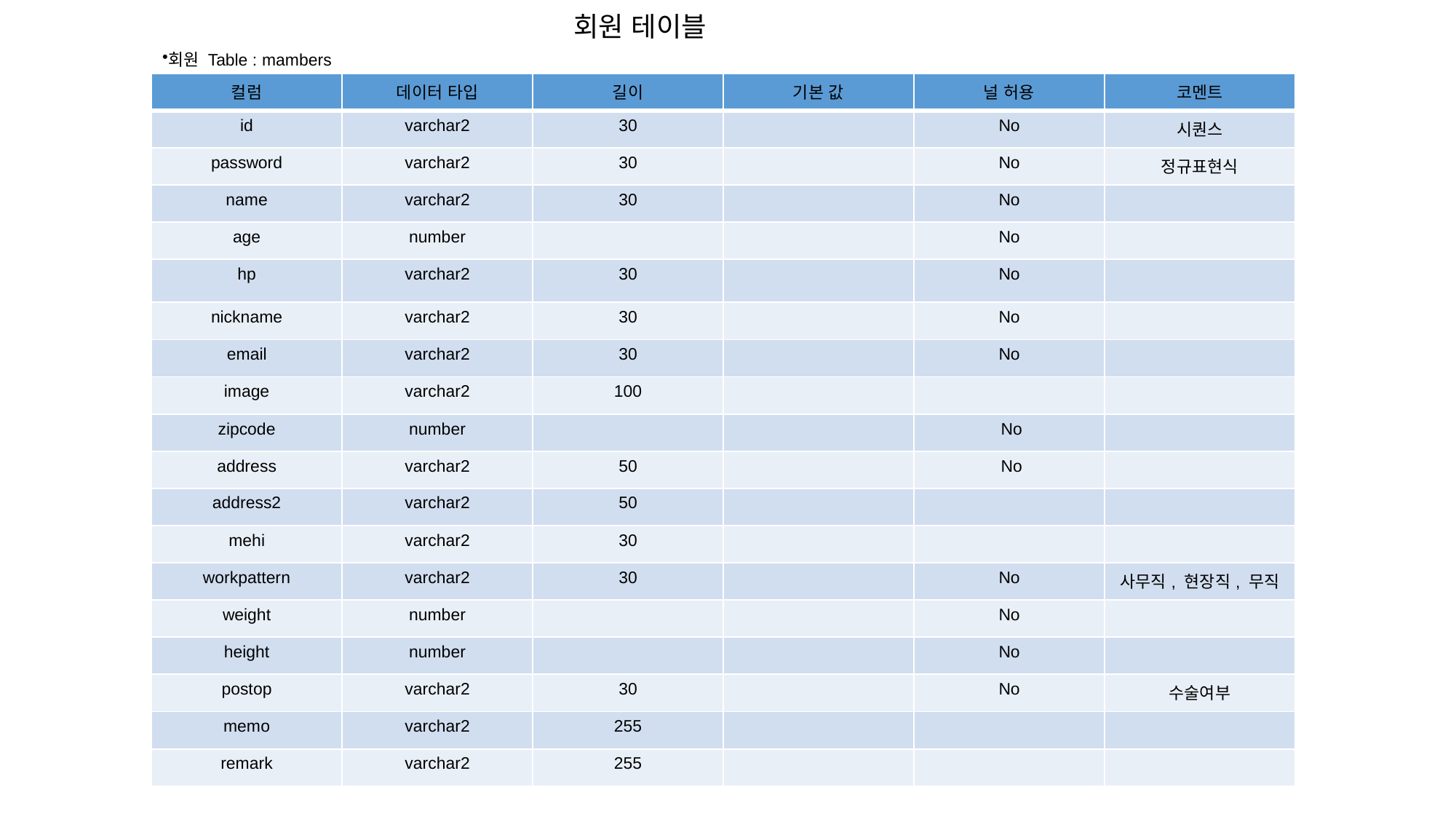

회원 테이블

회원 Table : mambers

| 컬럼 | 데이터 타입 | 길이 | 기본 값 | 널 허용 | 코멘트 |
| --- | --- | --- | --- | --- | --- |
| id | varchar2 | 30 |  | No | 시퀀스 |
| password | varchar2 | 30 |  | No | 정규표현식 |
| name | varchar2 | 30 |  | No |  |
| age | number |  |  | No |  |
| hp | varchar2 | 30 |  | No |  |
| nickname | varchar2 | 30 |  | No |  |
| email | varchar2 | 30 |  | No |  |
| image | varchar2 | 100 |  |  |  |
| zipcode | number |  |  | No |  |
| address | varchar2 | 50 |  | No |  |
| address2 | varchar2 | 50 |  |  |  |
| mehi | varchar2 | 30 |  |  |  |
| workpattern | varchar2 | 30 |  | No | 사무직, 현장직, 무직 |
| weight | number |  |  | No |  |
| height | number |  |  | No |  |
| postop | varchar2 | 30 |  | No | 수술여부 |
| memo | varchar2 | 255 |  |  |  |
| remark | varchar2 | 255 |  |  |  |